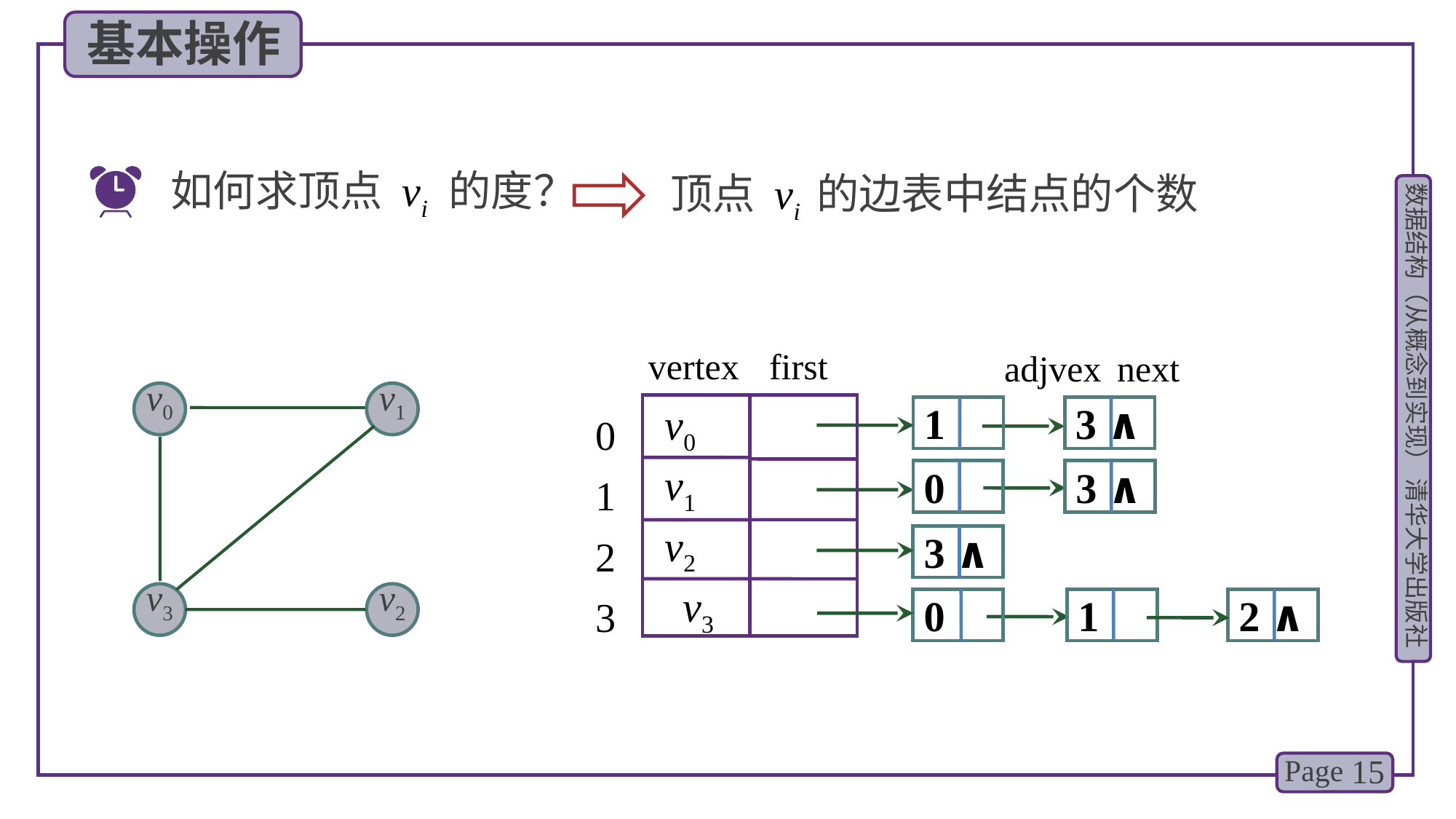

基本操作

如何求顶点 vi 的度？

顶点 vi 的边表中结点的个数

vertex
first
adjvex
next
v0
v1

v3
v2

 v0
 v1
 v2
 v3

0
1
2
3

1
3 ∧

0
3 ∧

3 ∧

0

1

2 ∧